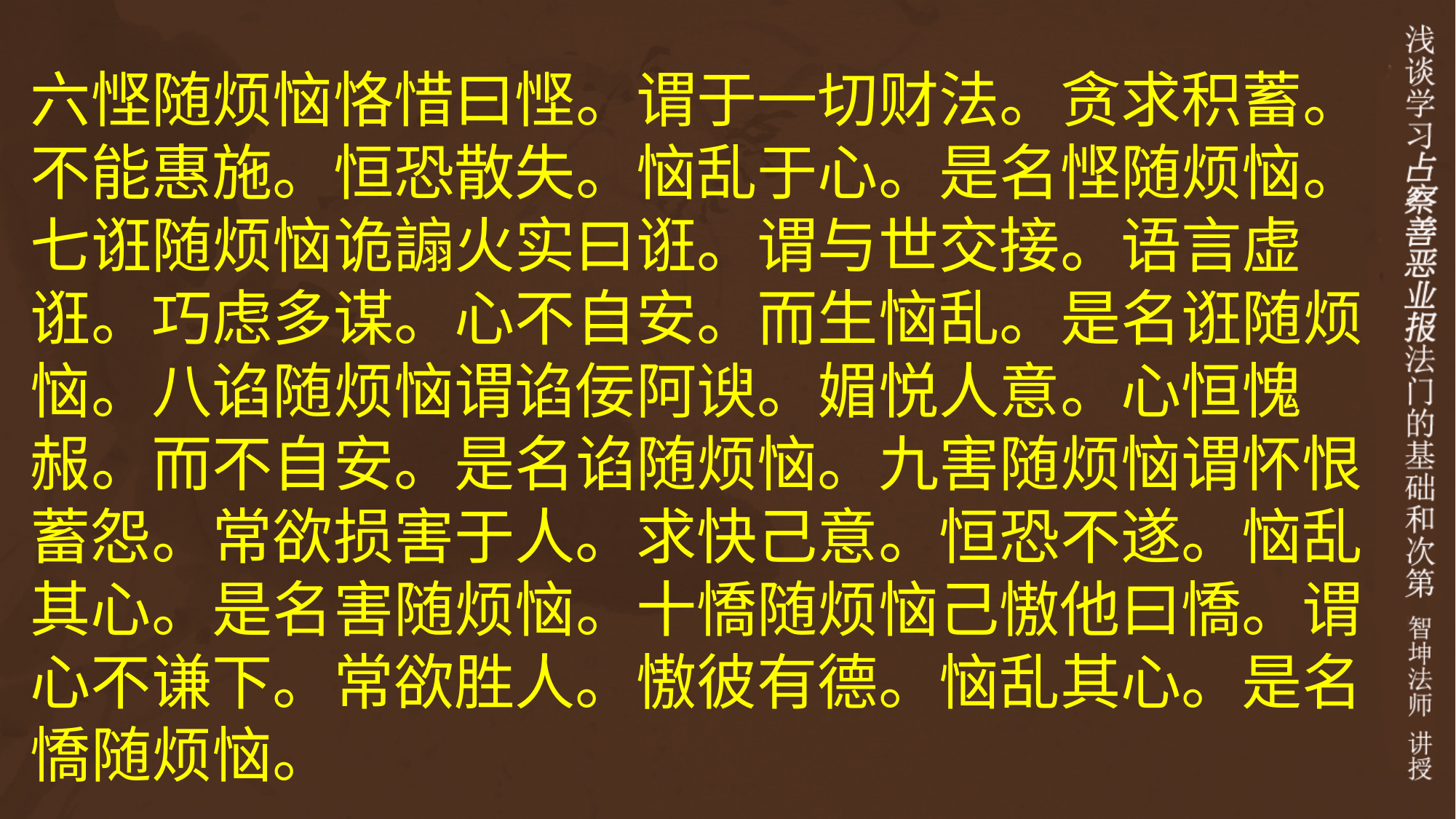

六悭随烦恼恪惜曰悭。谓于一切财法。贪求积蓄。不能惠施。恒恐散失。恼乱于心。是名悭随烦恼。七诳随烦恼诡謆火实曰诳。谓与世交接。语言虚诳。巧虑多谋。心不自安。而生恼乱。是名诳随烦恼。八谄随烦恼谓谄佞阿谀。媚悦人意。心恒愧赧。而不自安。是名谄随烦恼。九害随烦恼谓怀恨蓄怨。常欲损害于人。求快己意。恒恐不遂。恼乱其心。是名害随烦恼。十憍随烦恼己慠他曰憍。谓心不谦下。常欲胜人。慠彼有德。恼乱其心。是名憍随烦恼。